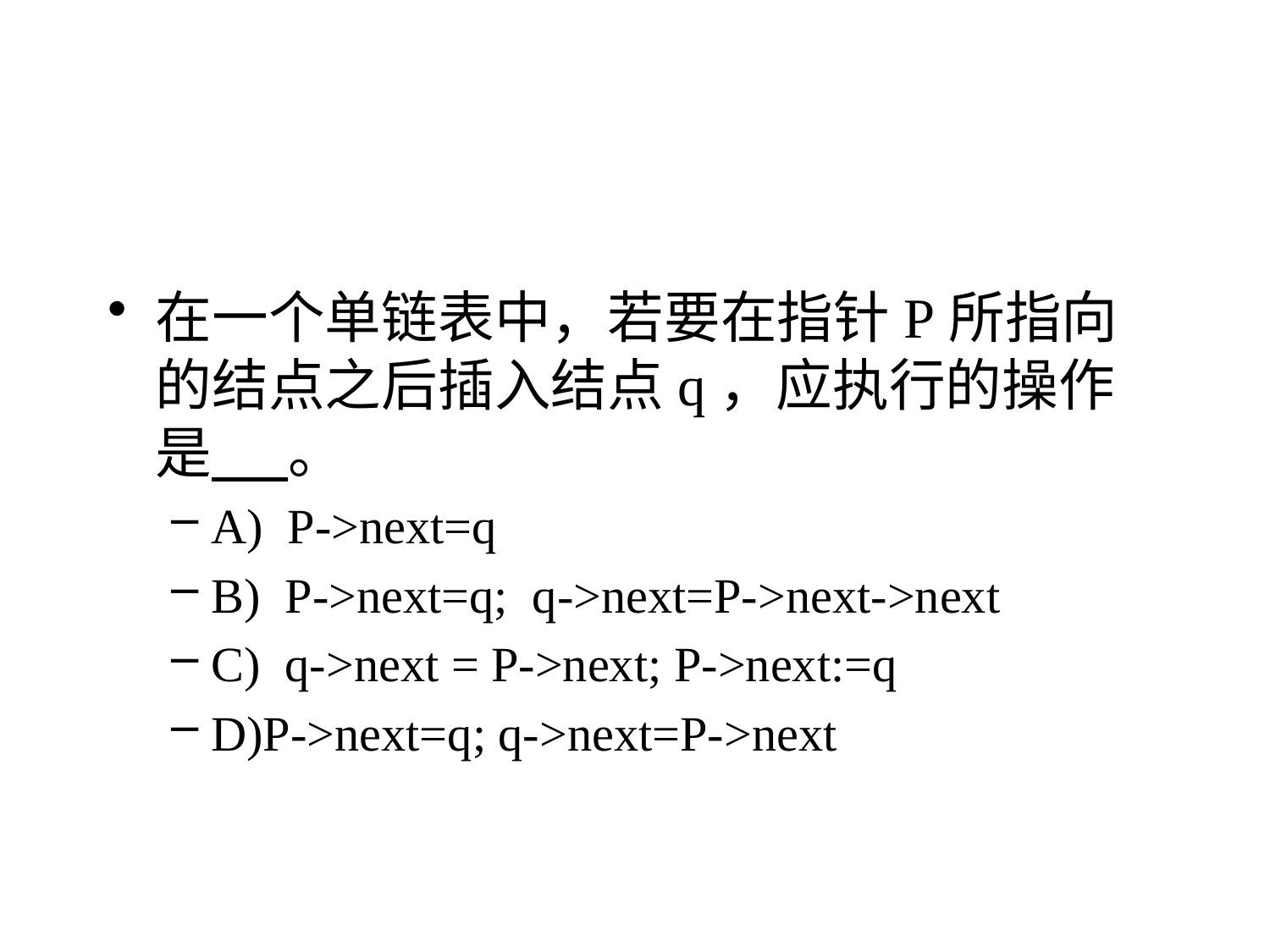

#
在一个单链表中，若要在指针P所指向的结点之后插入结点q，应执行的操作是      。
A)  P->next=q
B)  P->next=q;  q->next=P->next->next
C)  q->next = P->next; P->next:=q
D)P->next=q; q->next=P->next